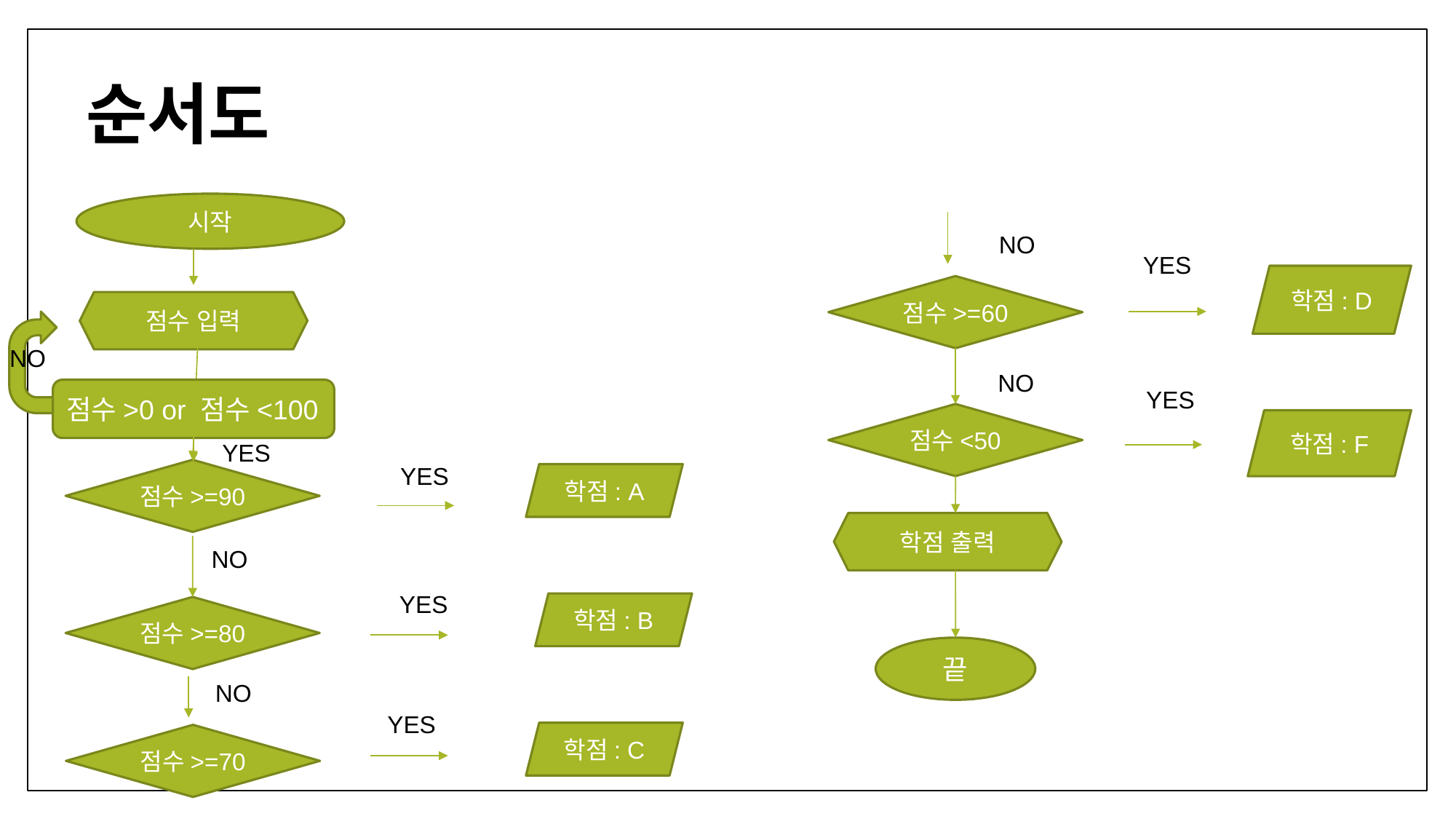

# 순서도
시작
NO
YES
학점: D
점수>=60
점수 입력

NO
NO
YES
점수>0 or 점수<100
점수<50
학점: F
YES
YES
점수>=90
학점: A
학점 출력
NO
YES
학점: B
점수>=80
끝
NO
YES
학점: C
점수>=70